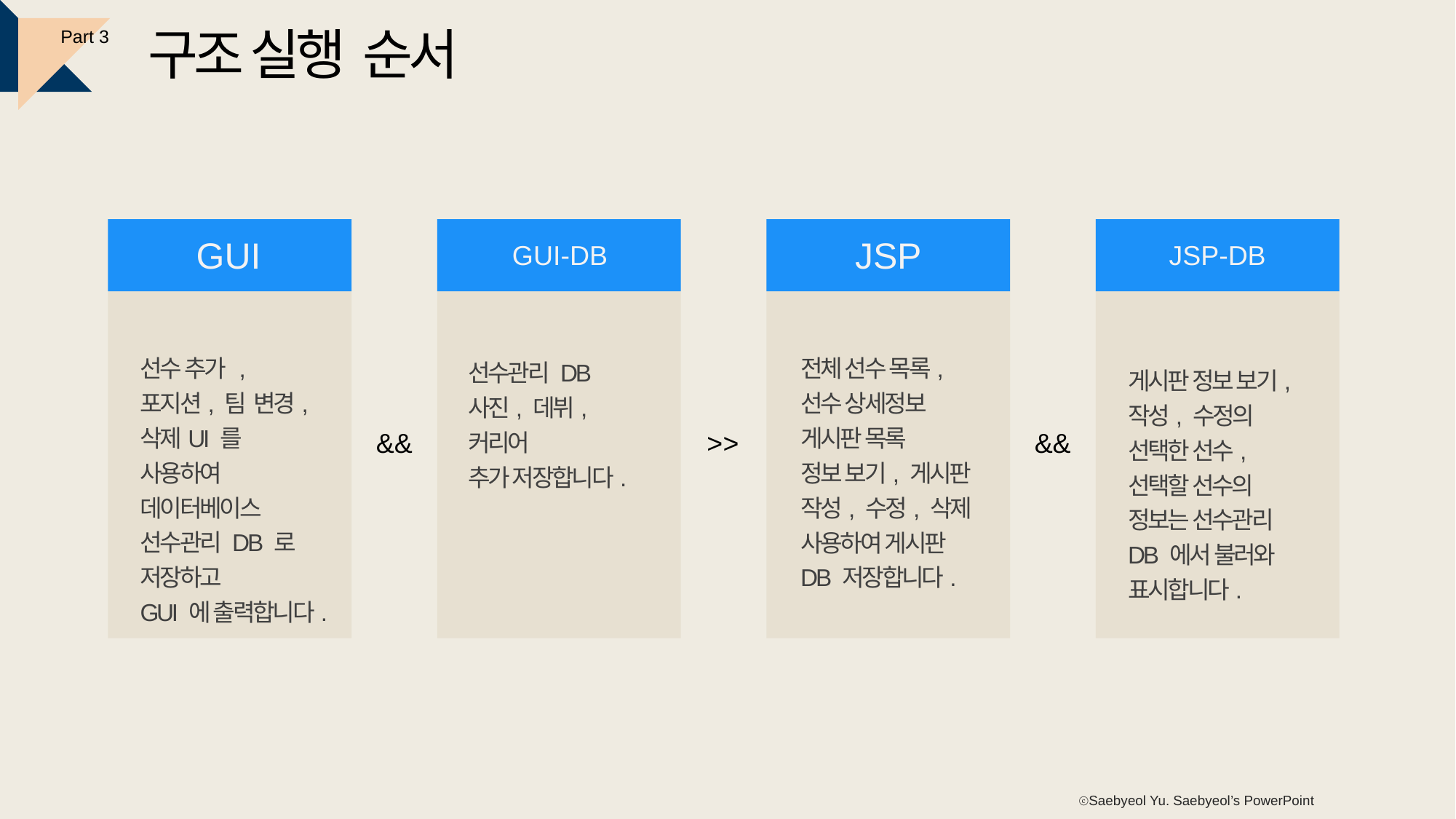

구조 실행  순서

Part 3

GUI
JSP
GUI-DB
JSP-DB
선수 추가 ,  포지션, 팀  변경, 삭제UI 를 사용하여
데이터베이스
선수관리 DB 로
저장하고
GUI 에 출력합니다.
전체 선수 목록,
선수 상세정보
게시판 목록
정보 보기, 게시판 작성, 수정, 삭제 사용하여 게시판 DB 저장합니다.
선수관리 DB
사진, 데뷔, 커리어
추가 저장합니다.
게시판 정보 보기,
작성, 수정의 선택한 선수, 선택할 선수의 정보는 선수관리 DB 에서 불러와 표시합니다.
&&
>>
&&